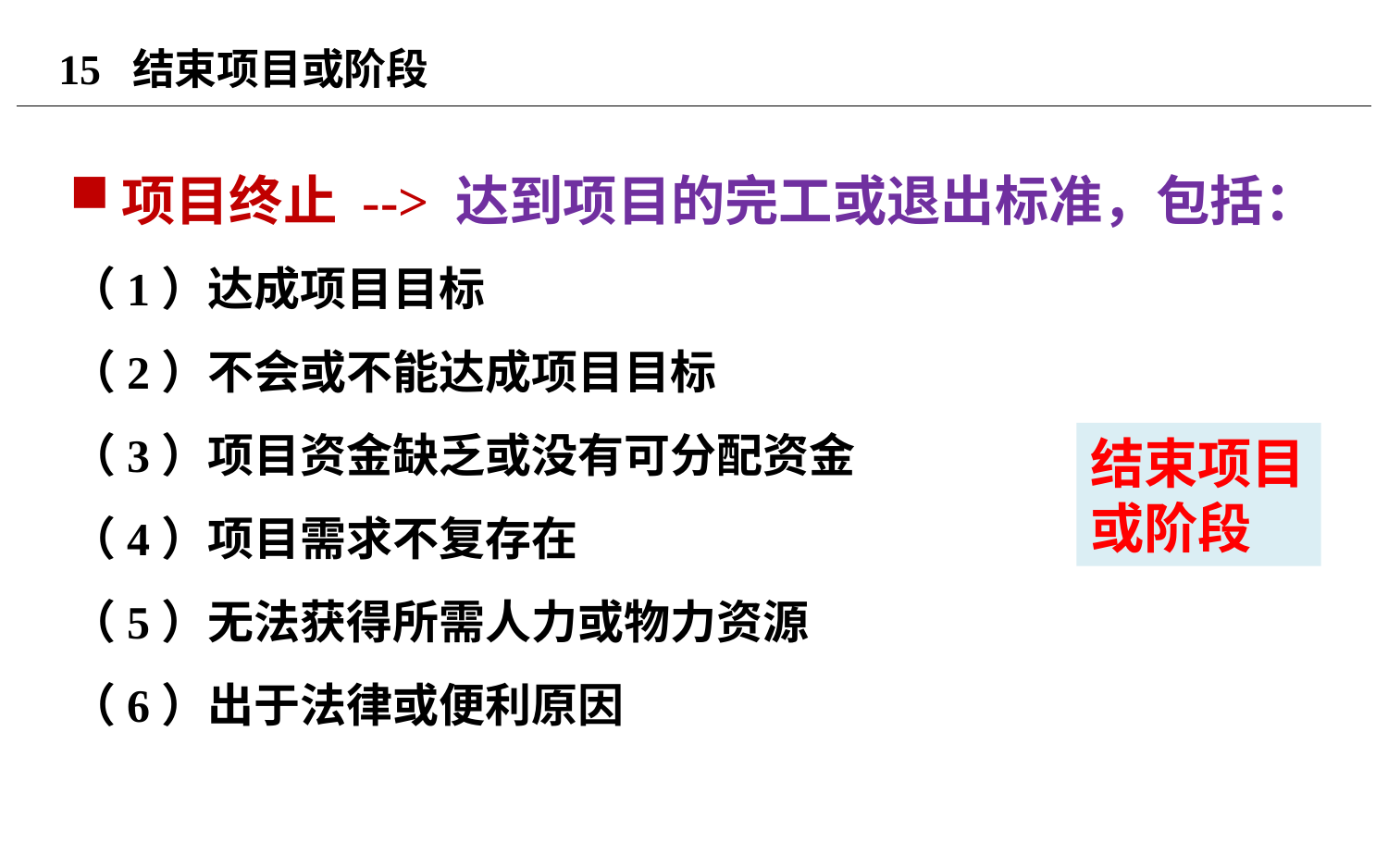

# 15  结束项目或阶段
项目终止 --> 达到项目的完工或退出标准，包括：
（1）达成项目目标
（2）不会或不能达成项目目标
（3）项目资金缺乏或没有可分配资金
（4）项目需求不复存在
（5）无法获得所需人力或物力资源
（6）出于法律或便利原因
结束项目或阶段